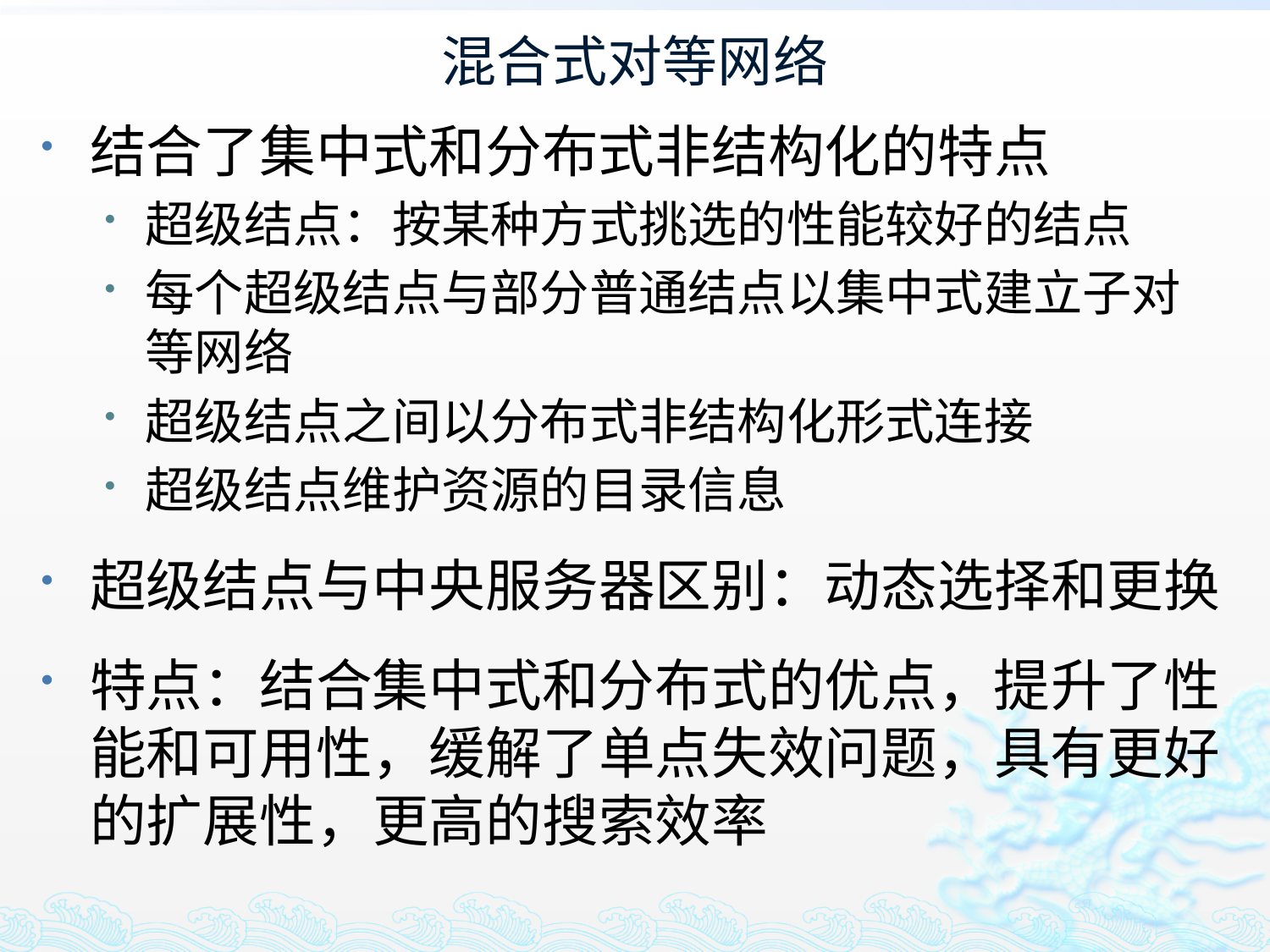

# 混合式对等网络
结合了集中式和分布式非结构化的特点
超级结点：按某种方式挑选的性能较好的结点
每个超级结点与部分普通结点以集中式建立子对等网络
超级结点之间以分布式非结构化形式连接
超级结点维护资源的目录信息
超级结点与中央服务器区别：动态选择和更换
特点：结合集中式和分布式的优点，提升了性能和可用性，缓解了单点失效问题，具有更好的扩展性，更高的搜索效率